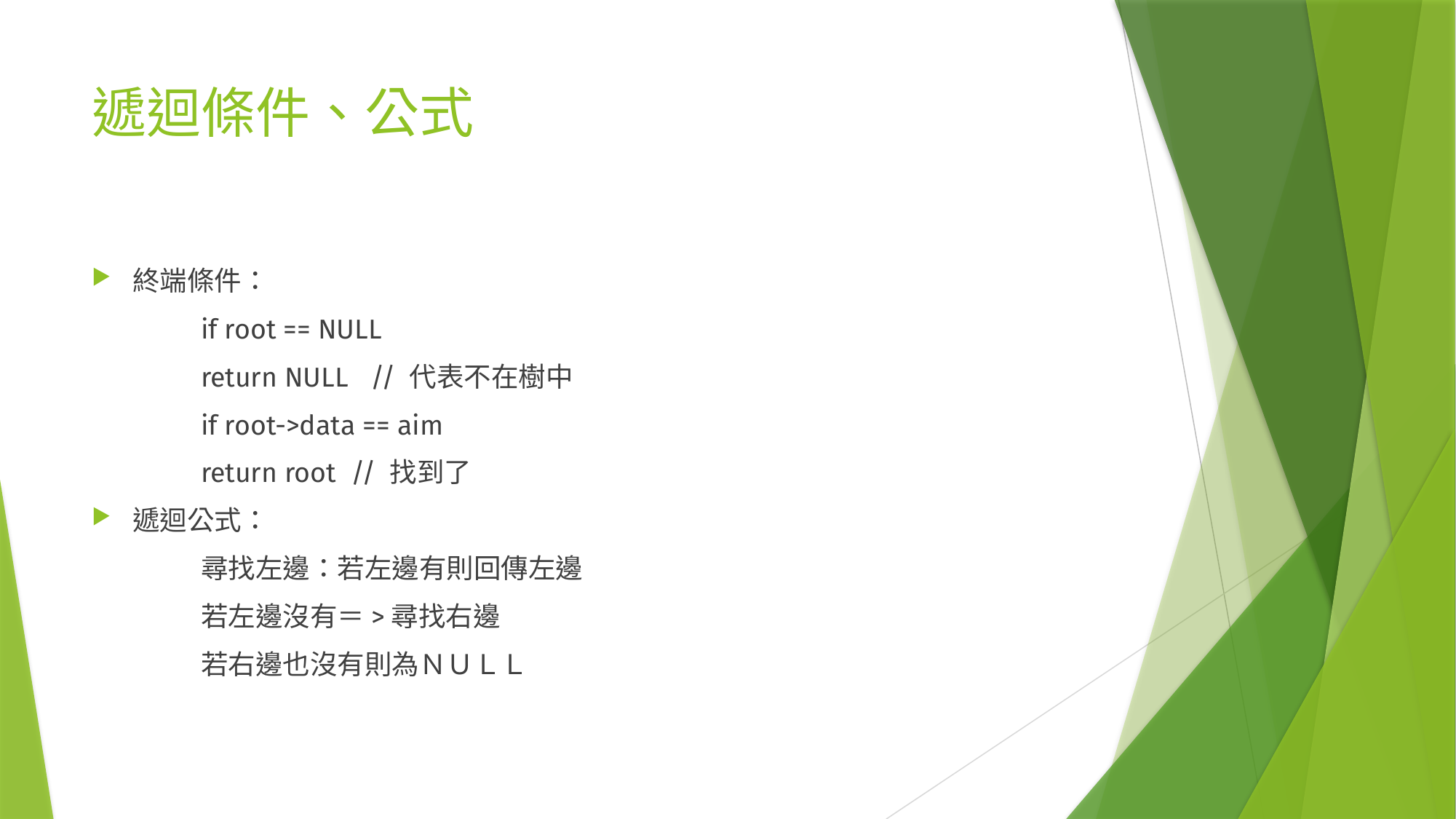

# 遞迴條件、公式
終端條件：
	if root == NULL
	return NULL   // 代表不在樹中
	if root->data == aim
	return root  // 找到了
遞迴公式：
	尋找左邊：若左邊有則回傳左邊
	若左邊沒有＝>尋找右邊
	若右邊也沒有則為ＮＵＬＬ